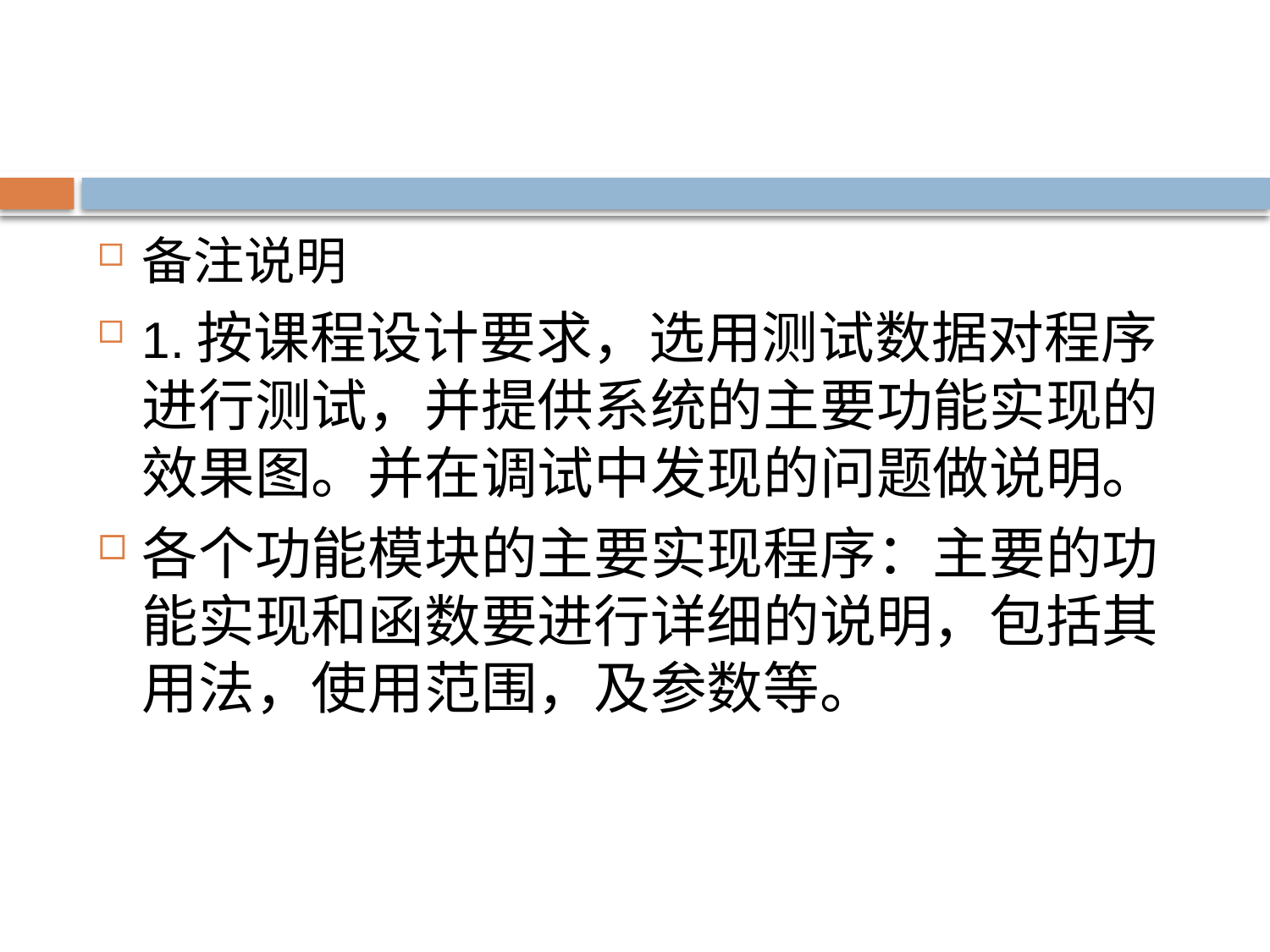

#
备注说明
1.按课程设计要求，选用测试数据对程序进行测试，并提供系统的主要功能实现的效果图。并在调试中发现的问题做说明。
各个功能模块的主要实现程序：主要的功能实现和函数要进行详细的说明，包括其用法，使用范围，及参数等。